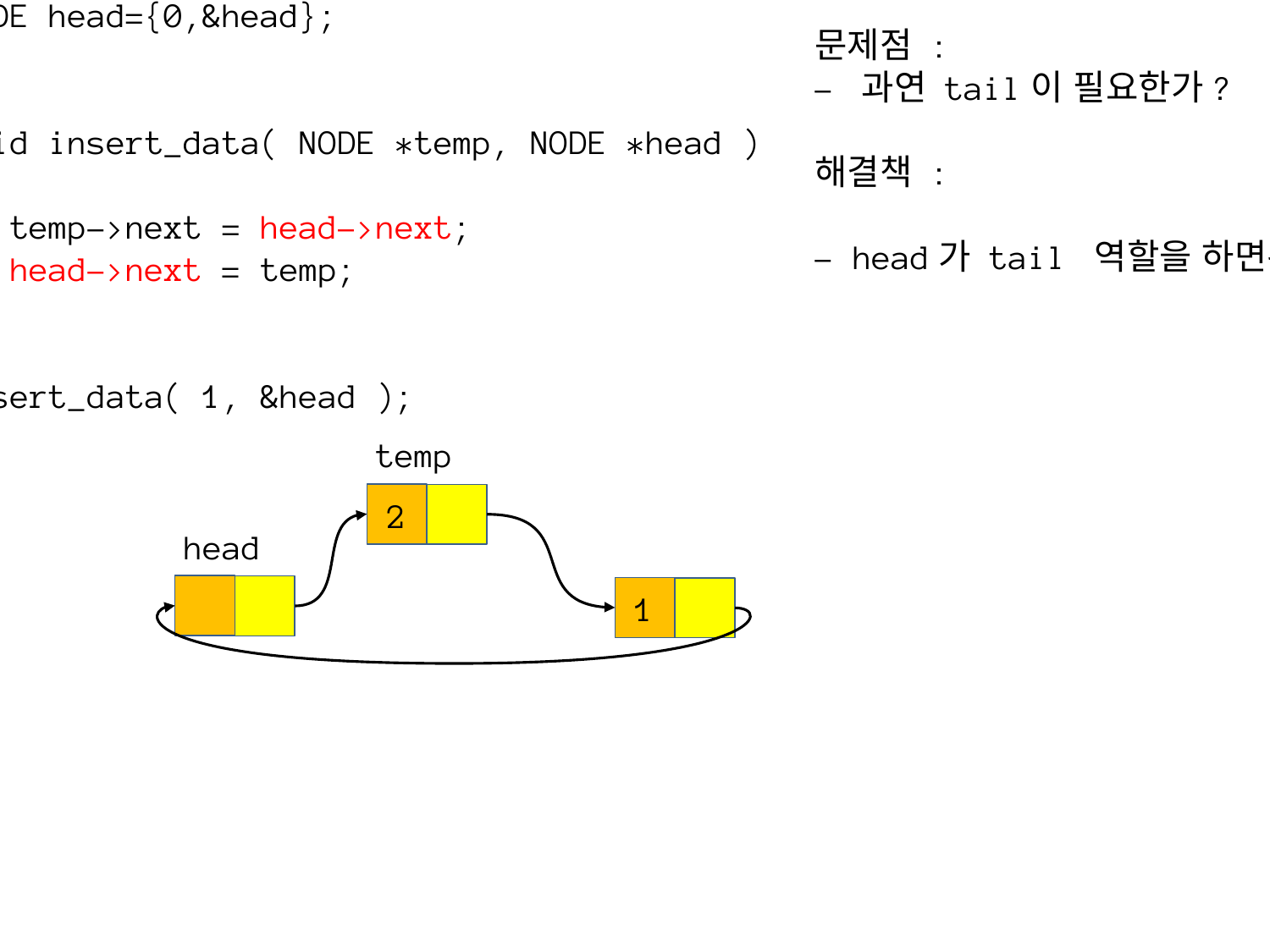

NODE head={0,&head};

void insert_data( NODE *temp, NODE *head )
{
   temp->next = head->next;
   head->next = temp;
}

insert_data( 1, &head );
문제점 :
- 과연 tail이 필요한가?

해결책 :

- head가 tail 역할을 하면된다.
temp
2

head

1